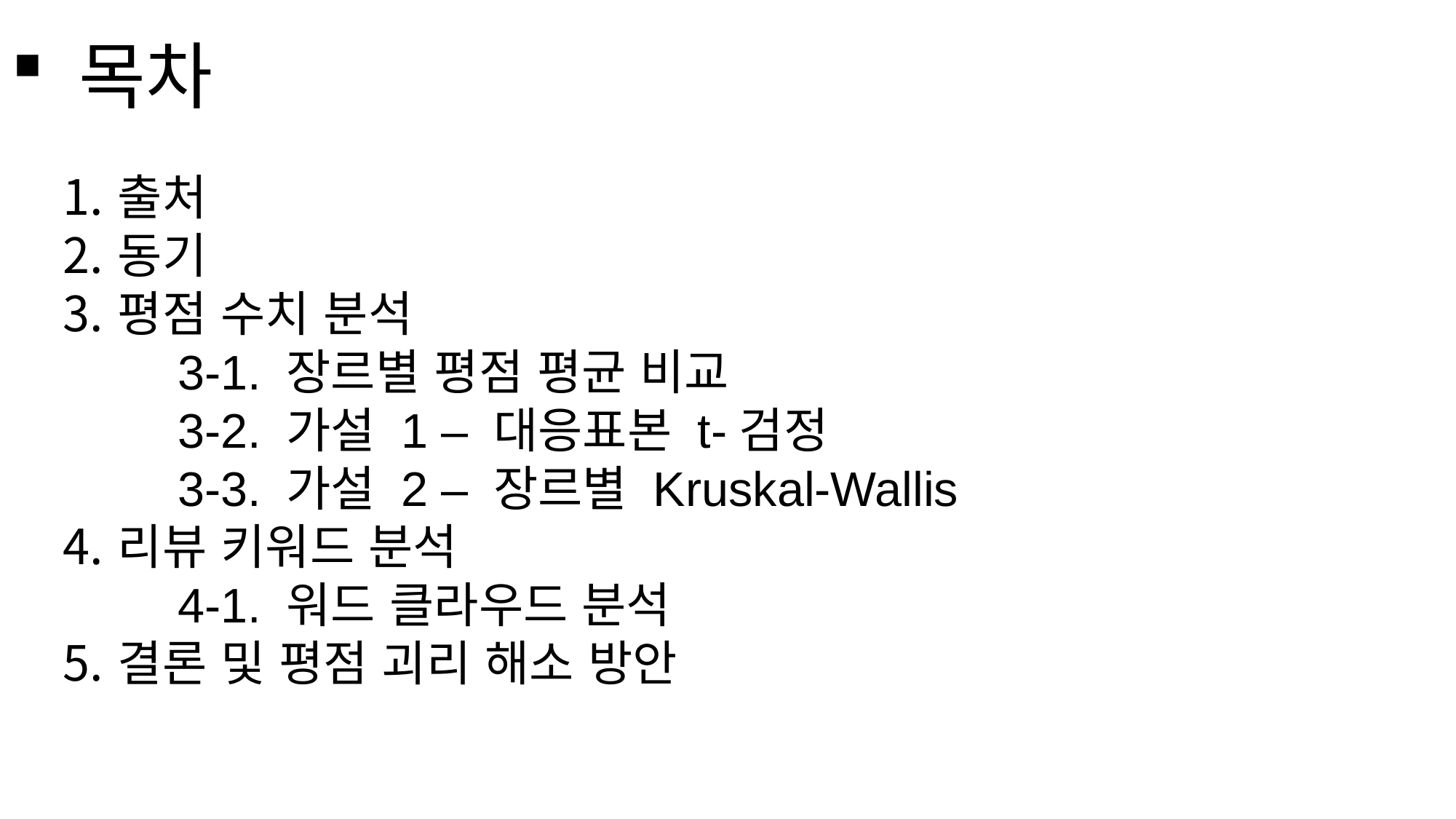

# 목차
출처
동기
평점 수치 분석
 3-1. 장르별 평점 평균 비교
 3-2. 가설 1 – 대응표본 t-검정
 3-3. 가설 2 – 장르별 Kruskal-Wallis
리뷰 키워드 분석
 4-1. 워드 클라우드 분석
결론 및 평점 괴리 해소 방안